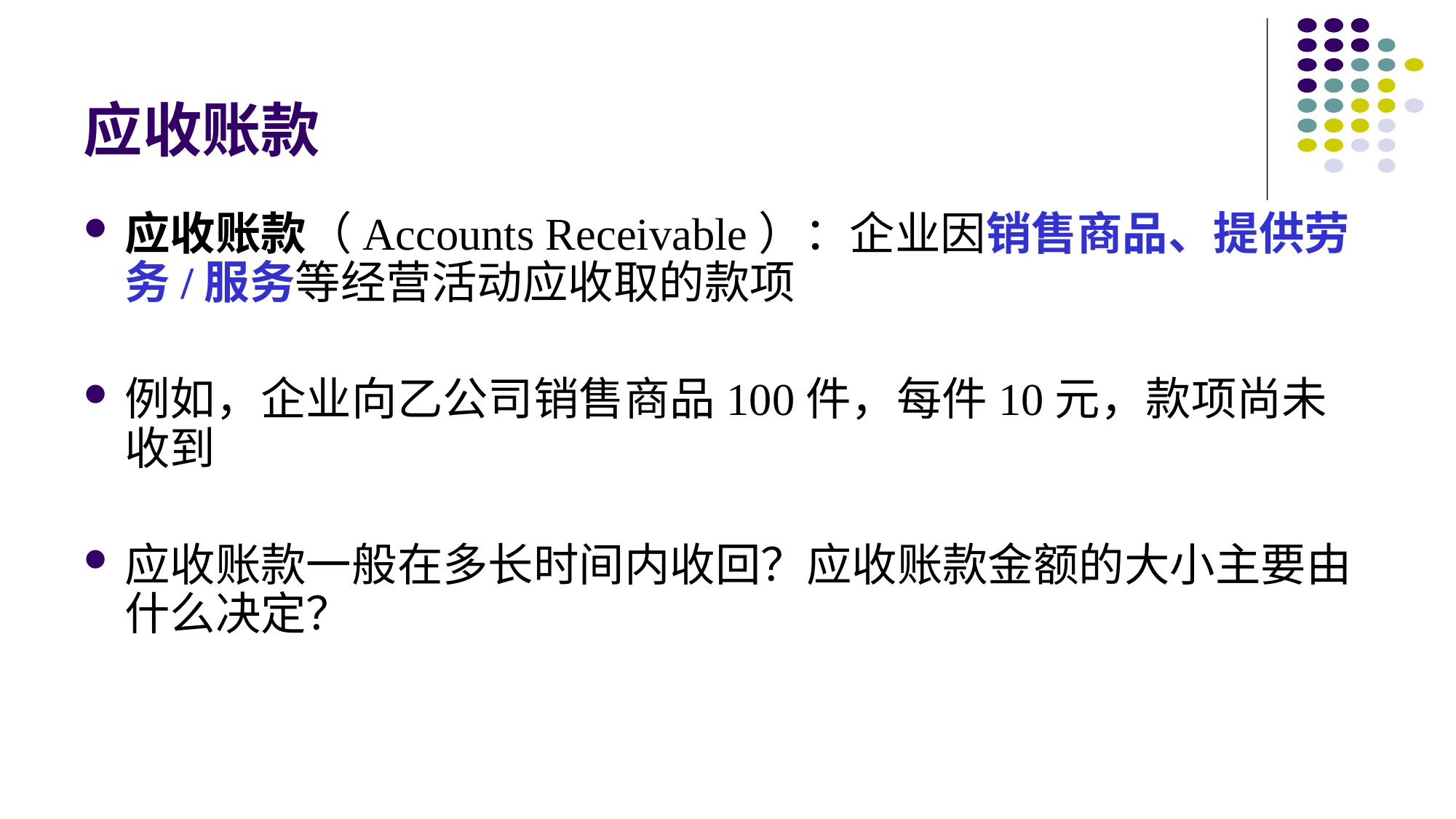

# 应收账款
应收账款（Accounts Receivable）：企业因销售商品、提供劳务/服务等经营活动应收取的款项

例如，企业向乙公司销售商品100件，每件10元，款项尚未收到

应收账款一般在多长时间内收回？应收账款金额的大小主要由什么决定？